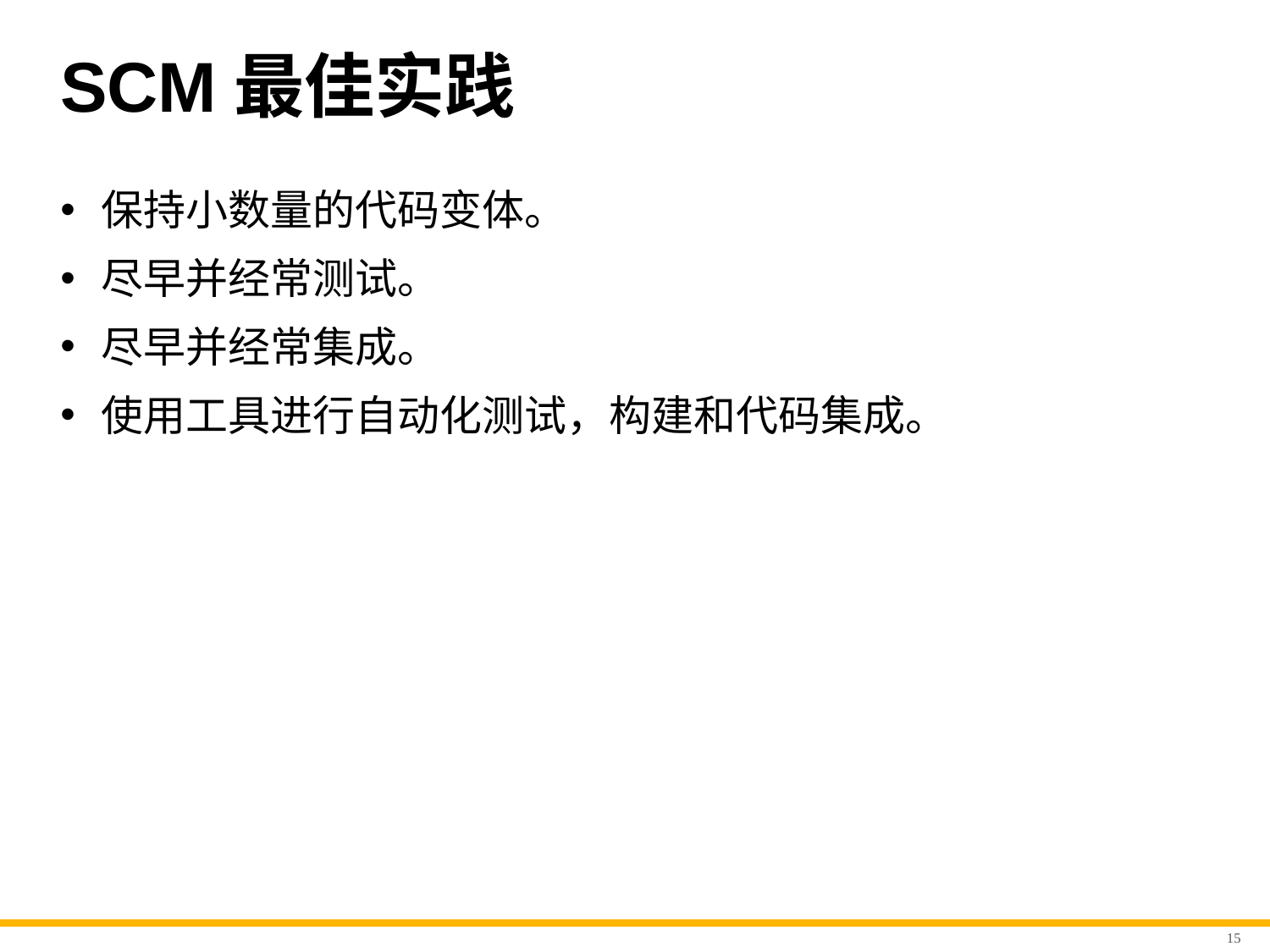

# SCM最佳实践
保持小数量的代码变体。
尽早并经常测试。
尽早并经常集成。
使用工具进行自动化测试，构建和代码集成。
15